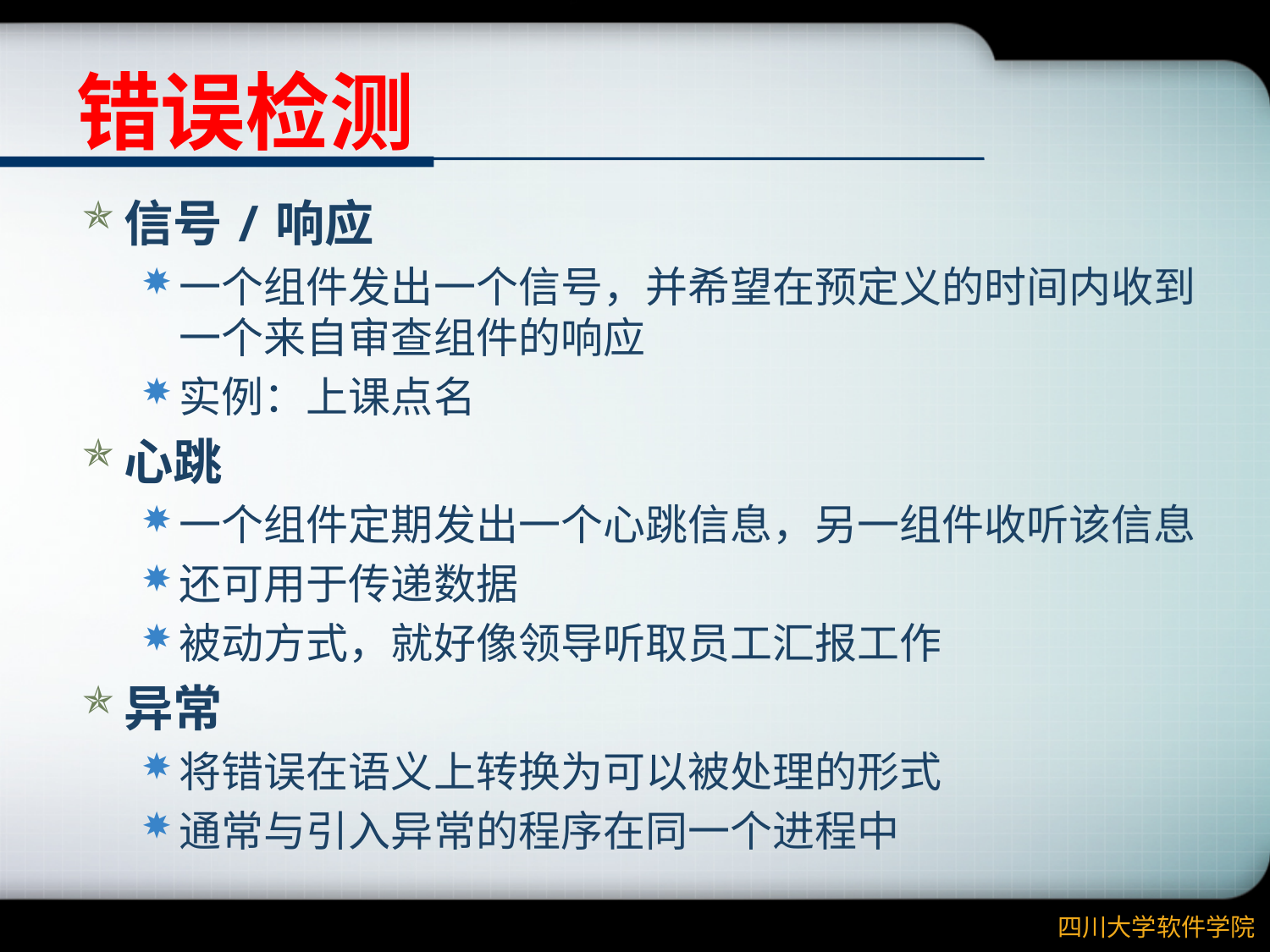

# 错误检测
信号/响应
一个组件发出一个信号，并希望在预定义的时间内收到一个来自审查组件的响应
实例：上课点名
心跳
一个组件定期发出一个心跳信息，另一组件收听该信息
还可用于传递数据
被动方式，就好像领导听取员工汇报工作
异常
将错误在语义上转换为可以被处理的形式
通常与引入异常的程序在同一个进程中